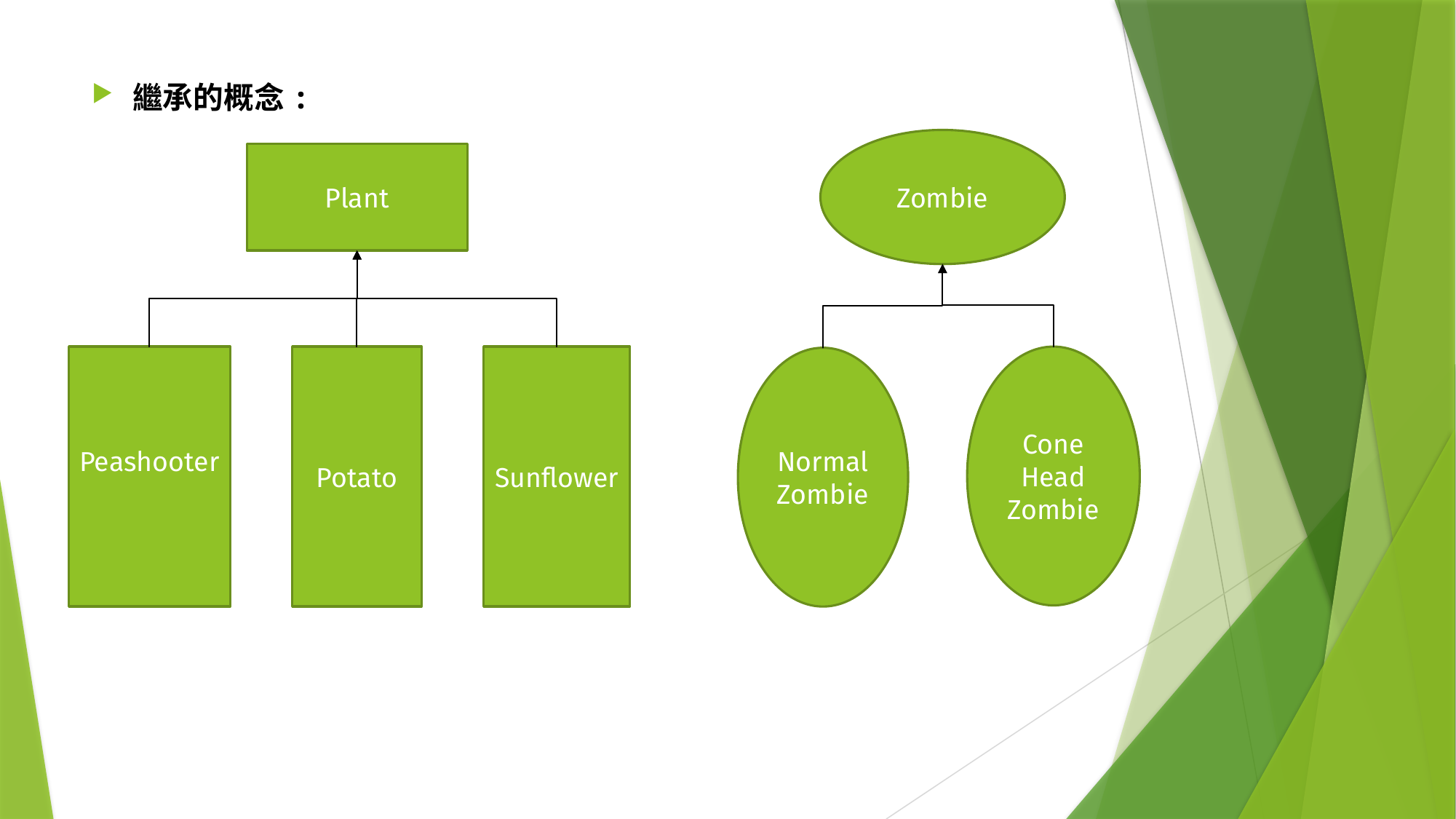

#
繼承的概念:

Zombie
Plant
Peashooter

Potato
Sunflower
Cone
Head
Zombie
Normal
Zombie